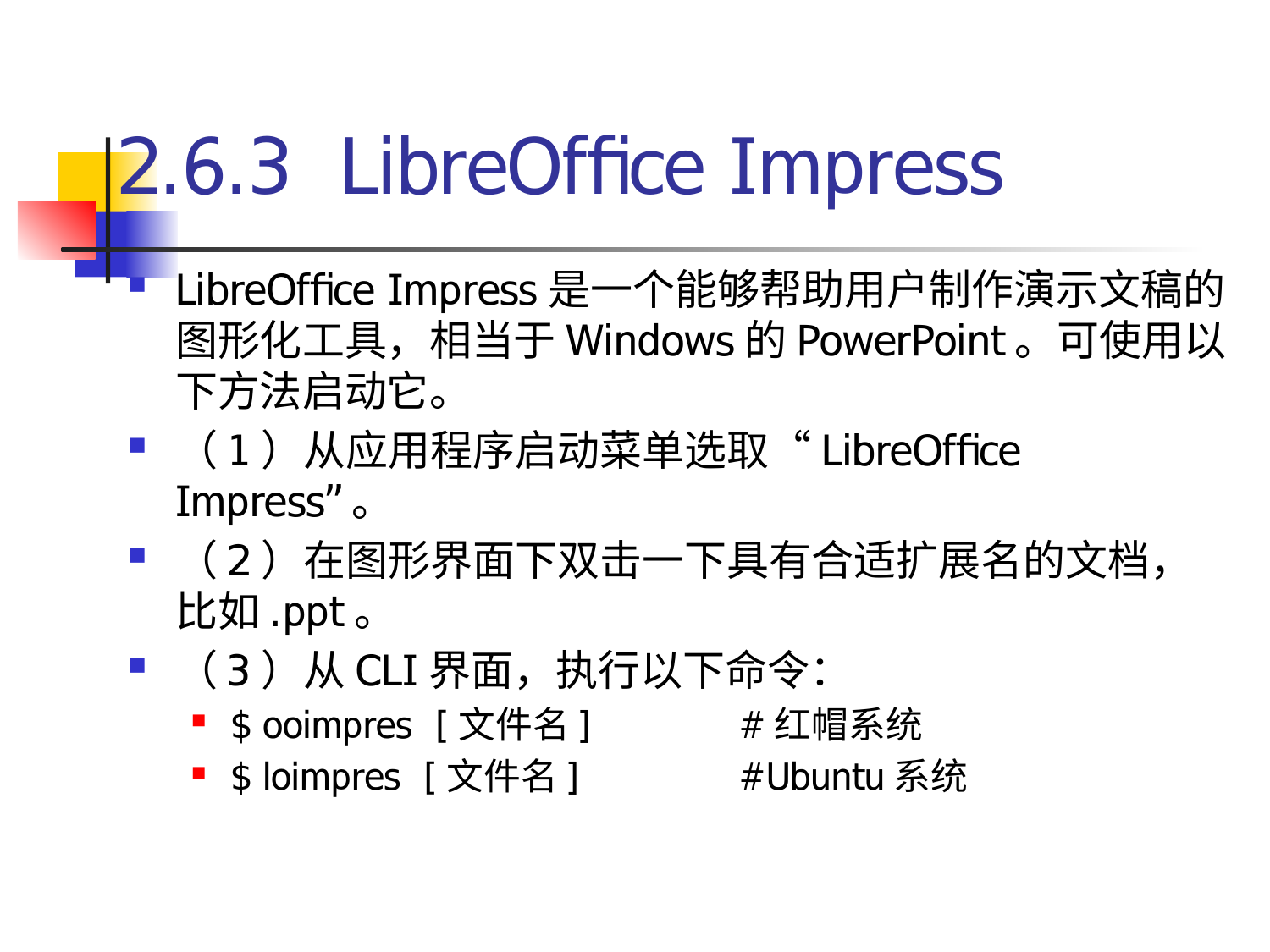

# 2.6.3  LibreOffice Impress
LibreOffice Impress是一个能够帮助用户制作演示文稿的图形化工具，相当于Windows的PowerPoint。可使用以下方法启动它。
（1）从应用程序启动菜单选取“LibreOffice Impress”。
（2）在图形界面下双击一下具有合适扩展名的文档，比如.ppt。
（3）从CLI界面，执行以下命令：
$ ooimpres  [文件名] 		#红帽系统
$ loimpres  [文件名] 		#Ubuntu系统